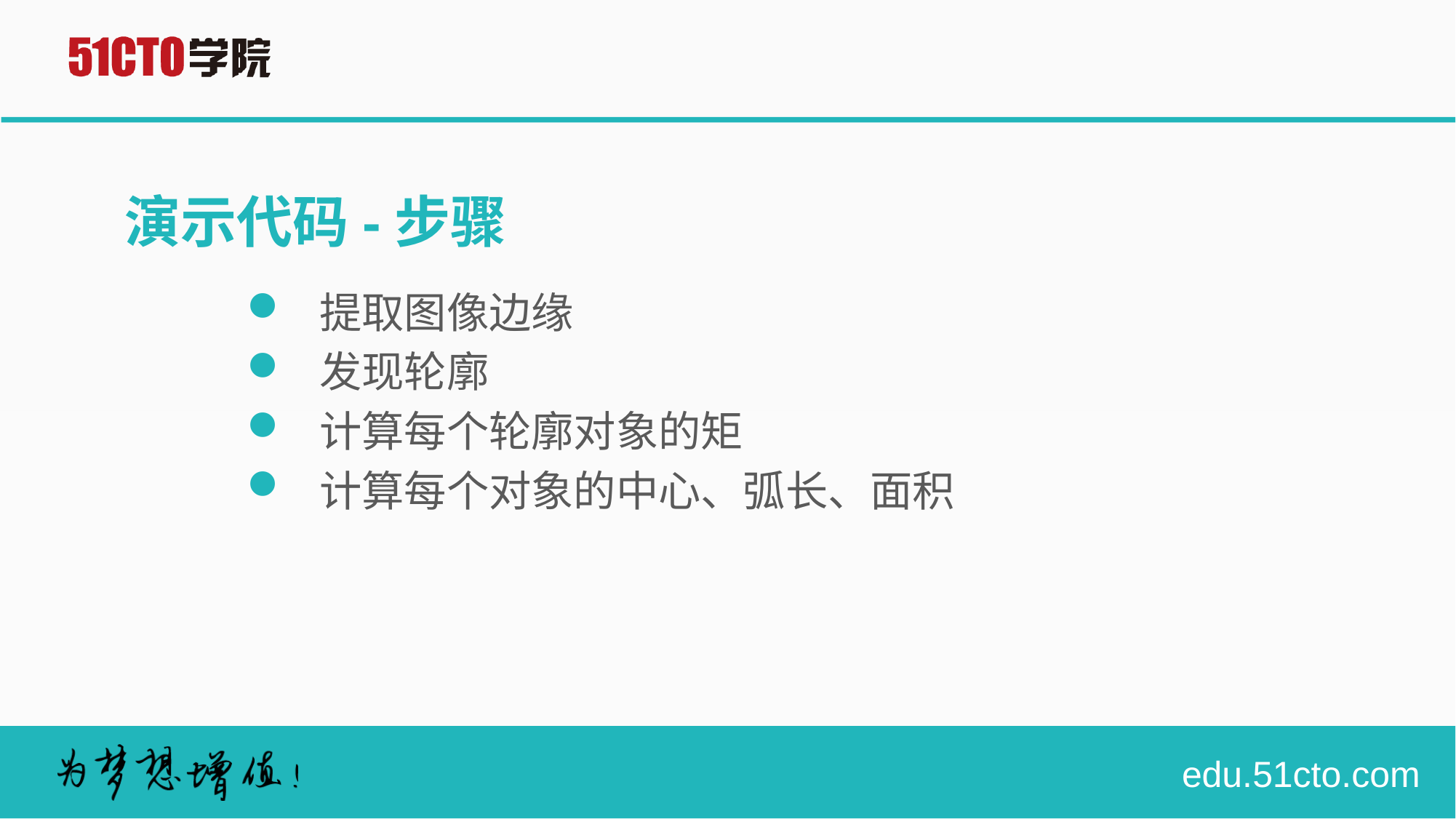

# 演示代码-步骤
提取图像边缘
发现轮廓
计算每个轮廓对象的矩
计算每个对象的中心、弧长、面积